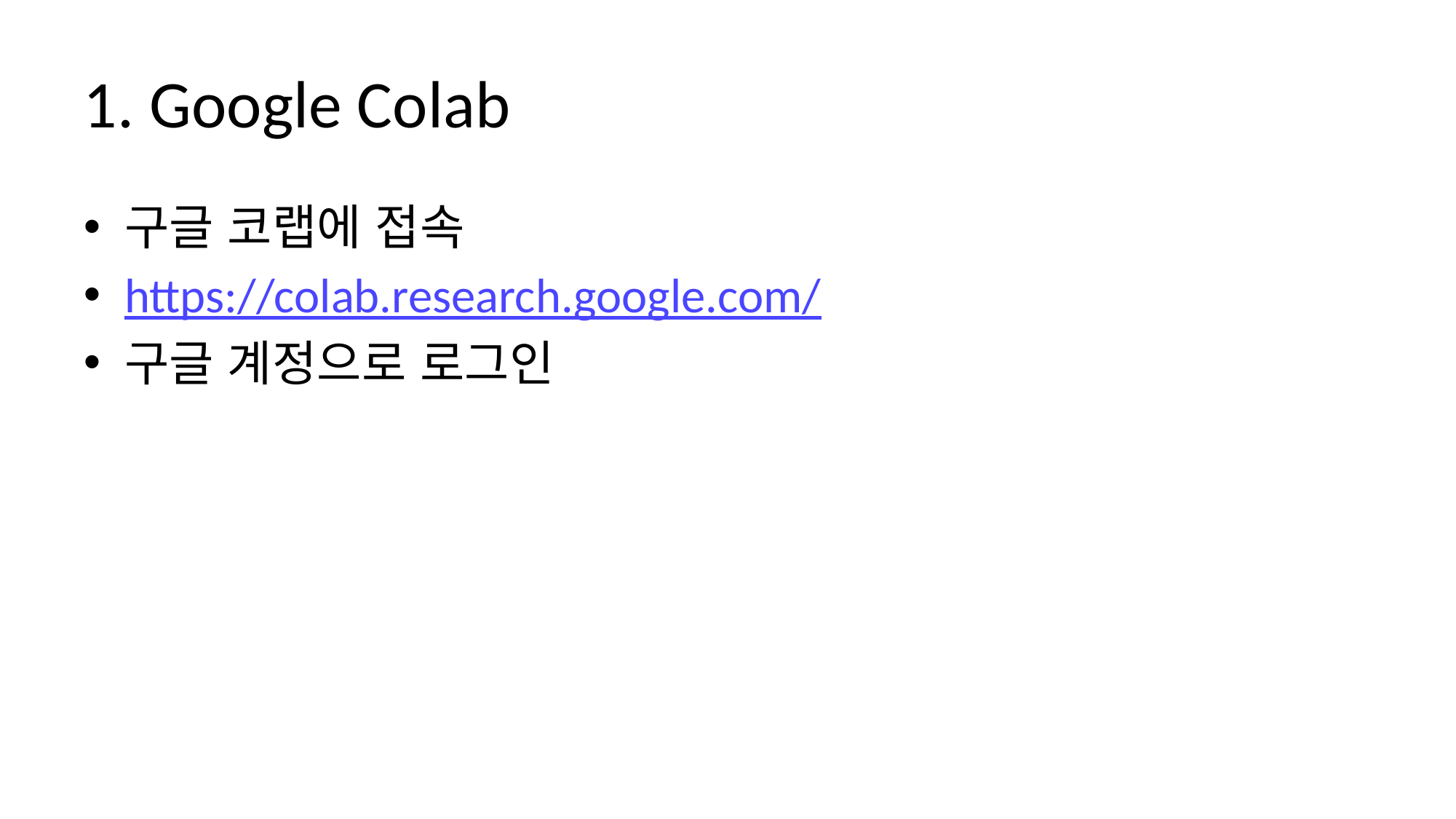

# 1. Google Colab
구글 코랩에 접속
https://colab.research.google.com/
구글 계정으로 로그인